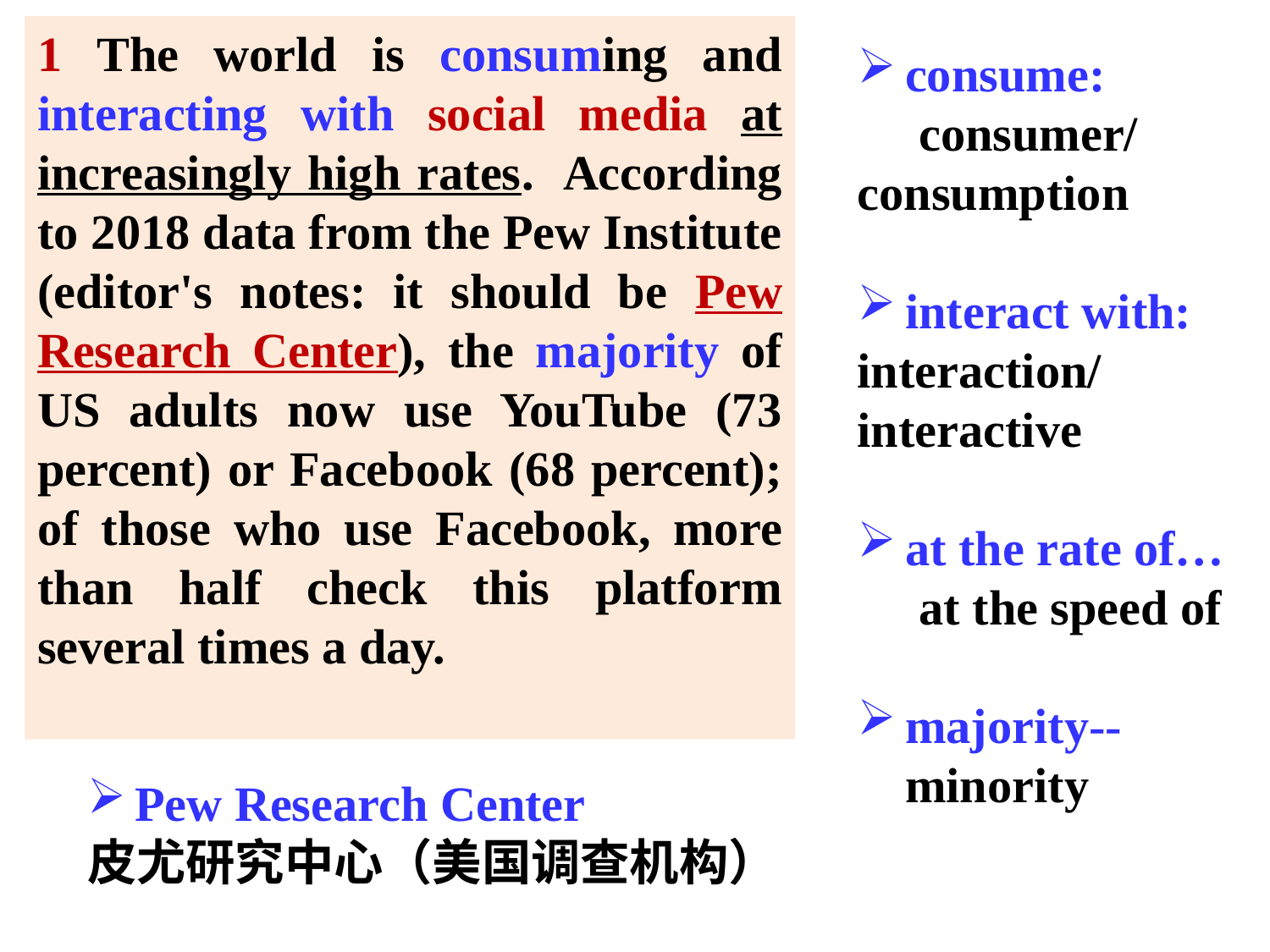

1 The world is consuming and interacting with social media at increasingly high rates.  According to 2018 data from the Pew Institute (editor's notes: it should be Pew Research Center), the majority of US adults now use YouTube (73 percent) or Facebook (68 percent); of those who use Facebook, more than half check this platform several times a day.

consume:
     consumer/ consumption

interact with:
interaction/ interactive

at the rate of…
     at the speed of

majority--minority

Pew Research Center
皮尤研究中心（美国调查机构）